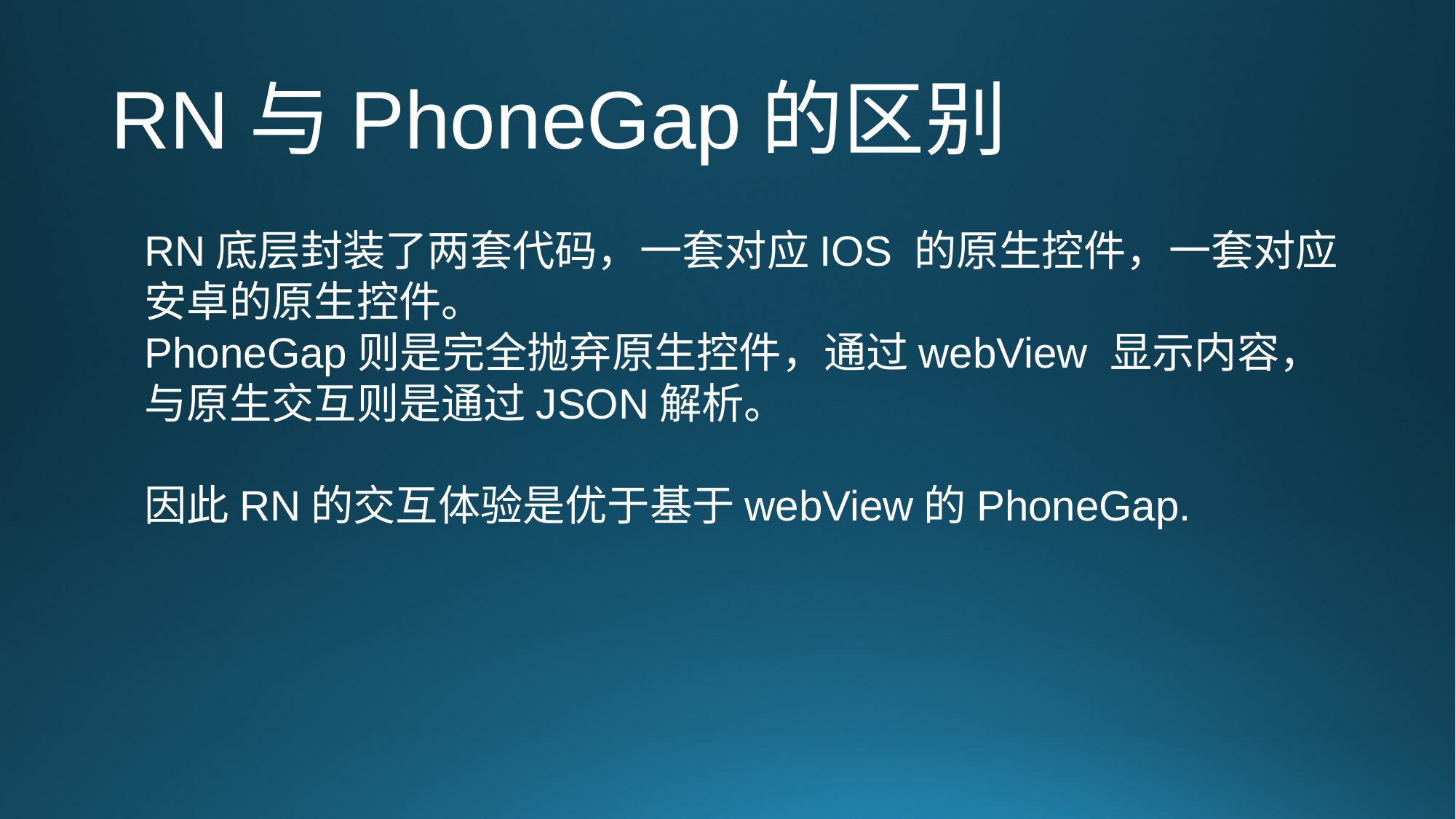

# RN与PhoneGap的区别
RN底层封装了两套代码，一套对应IOS 的原生控件，一套对应安卓的原生控件。
PhoneGap则是完全抛弃原生控件，通过webView 显示内容，与原生交互则是通过JSON解析。

因此RN的交互体验是优于基于webView的PhoneGap.